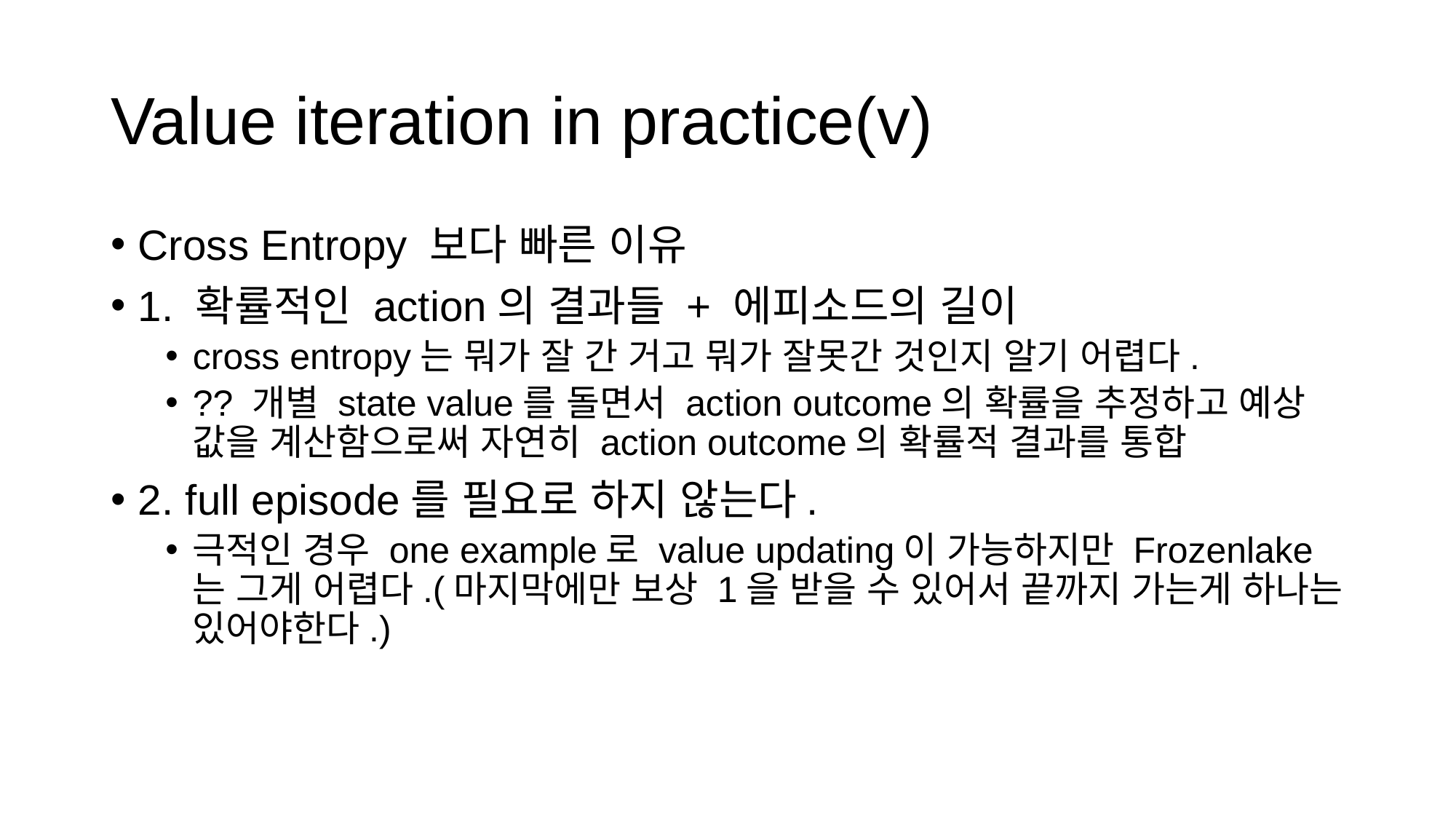

# Value iteration in practice(v)
Cross Entropy 보다 빠른 이유
1. 확률적인 action의 결과들 + 에피소드의 길이
cross entropy는 뭐가 잘 간 거고 뭐가 잘못간 것인지 알기 어렵다.
?? 개별 state value를 돌면서 action outcome의 확률을 추정하고 예상 값을 계산함으로써 자연히 action outcome의 확률적 결과를 통합
2. full episode를 필요로 하지 않는다.
극적인 경우 one example로 value updating이 가능하지만 Frozenlake는 그게 어렵다.(마지막에만 보상 1을 받을 수 있어서 끝까지 가는게 하나는 있어야한다.)